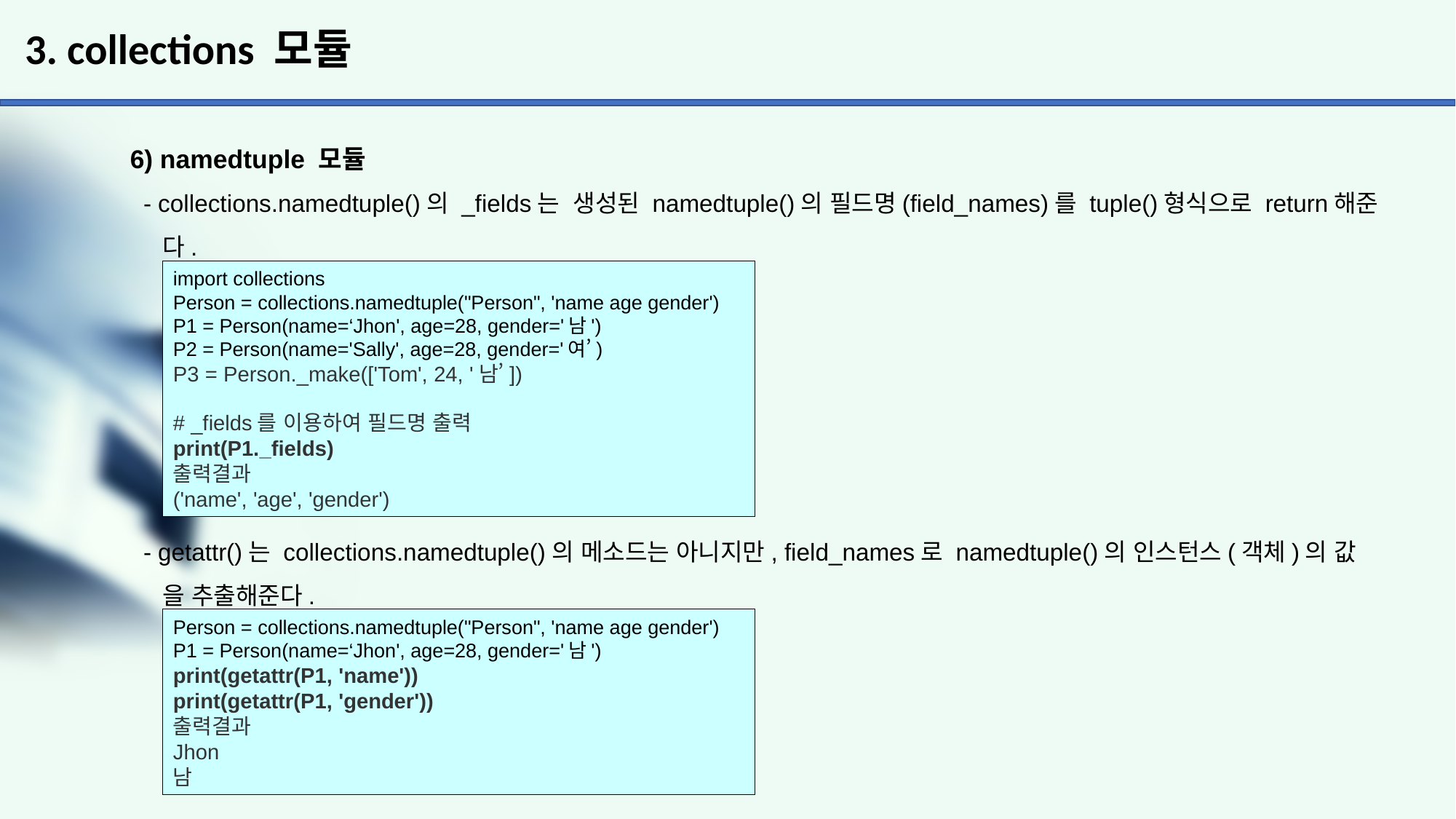

# 3. collections 모듈
6) namedtuple 모듈
  - collections.namedtuple()의 _fields는  생성된 namedtuple()의 필드명(field_names)를 tuple()형식으로 return해준
    다.

  - getattr()는 collections.namedtuple()의 메소드는 아니지만, field_names로 namedtuple()의 인스턴스(객체)의 값
    을 추출해준다.
import collections
Person = collections.namedtuple("Person", 'name age gender')
P1 = Person(name=‘Jhon', age=28, gender='남')
P2 = Person(name='Sally', age=28, gender='여’)
P3 = Person._make(['Tom', 24, '남’])

# _fields를 이용하여 필드명 출력
print(P1._fields)
출력결과
('name', 'age', 'gender')
Person = collections.namedtuple("Person", 'name age gender')
P1 = Person(name=‘Jhon', age=28, gender='남')
print(getattr(P1, 'name'))
print(getattr(P1, 'gender'))
출력결과
Jhon
남